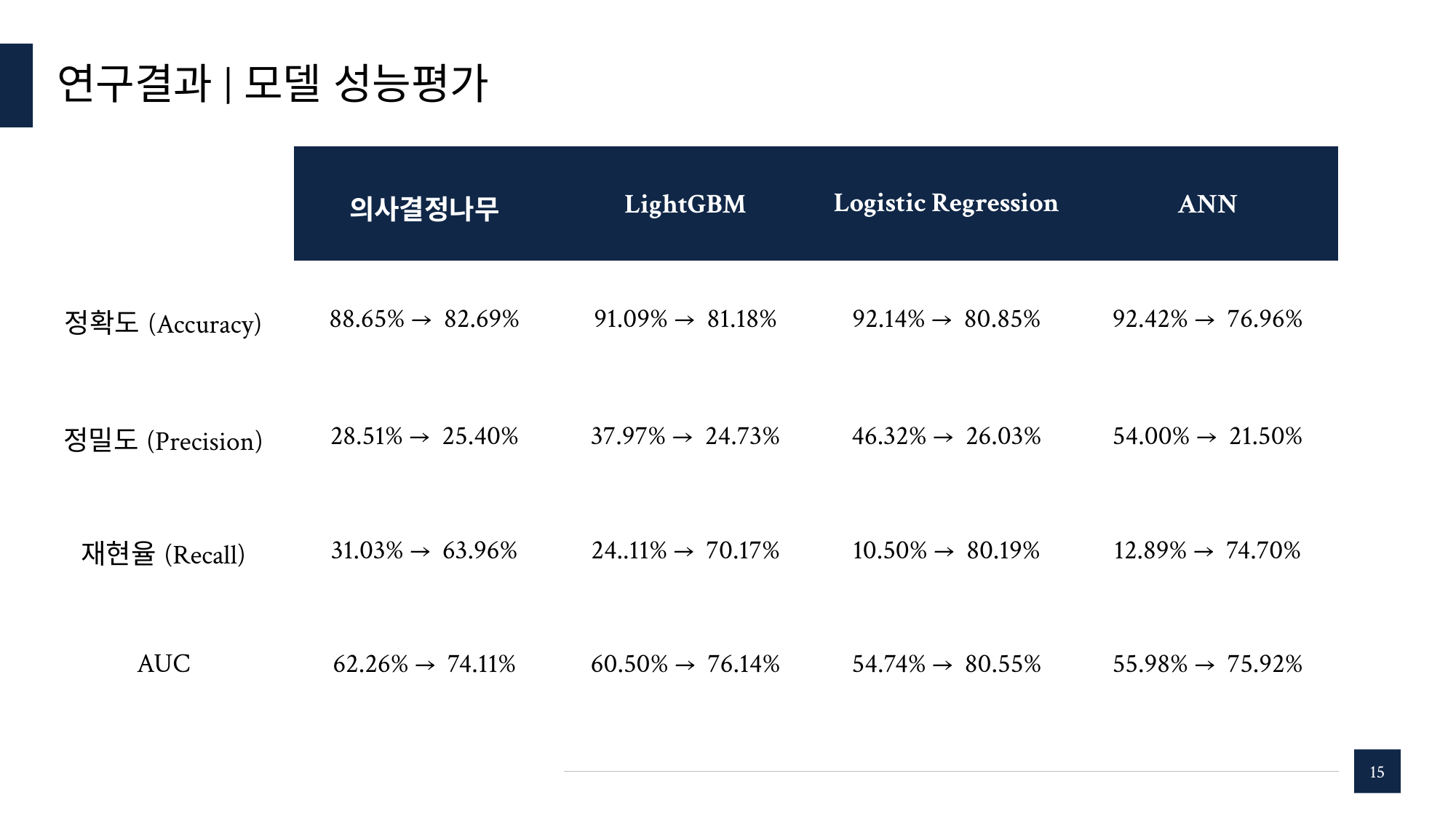

# 연구결과|모델 성능평가
|  | 의사결정나무 | LightGBM | Logistic Regression | ANN |
| --- | --- | --- | --- | --- |
| 정확도(Accuracy) | 88.65% → 82.69% | 91.09% → 81.18% | 92.14% → 80.85% | 92.42% → 76.96% |
| 정밀도(Precision) | 28.51% → 25.40% | 37.97% → 24.73% | 46.32% → 26.03% | 54.00% → 21.50% |
| 재현율(Recall) | 31.03% → 63.96% | 24..11% → 70.17% | 10.50% → 80.19% | 12.89% → 74.70% |
| AUC | 62.26% → 74.11% | 60.50% → 76.14% | 54.74% → 80.55% | 55.98% → 75.92% |

15